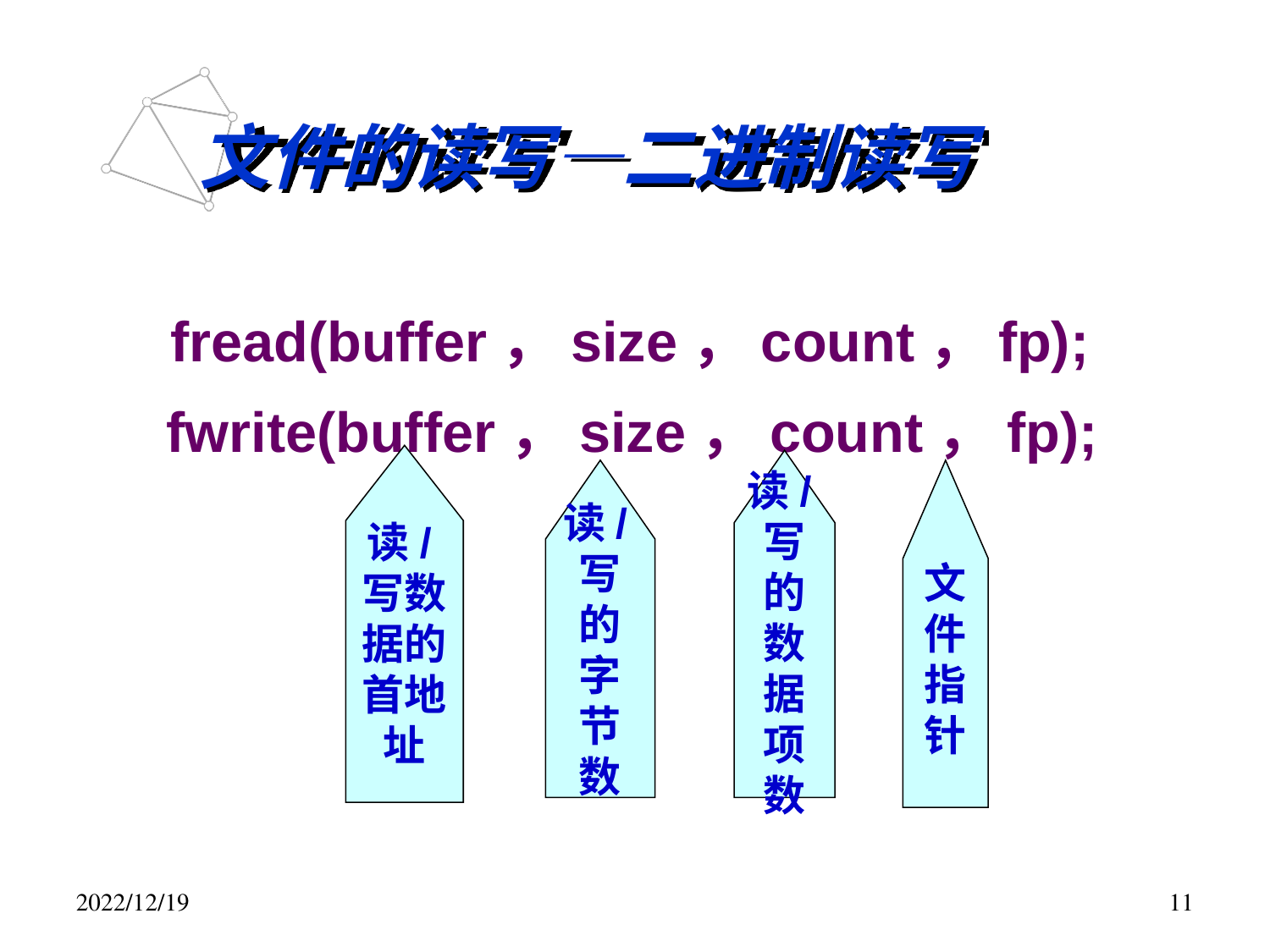

# 文件的读写—二进制读写
 fread(buffer，size，count，fp);
 fwrite(buffer，size，count，fp);
读/写数据的首地址
读/写的数据项数
读/写的字节数
文件指针